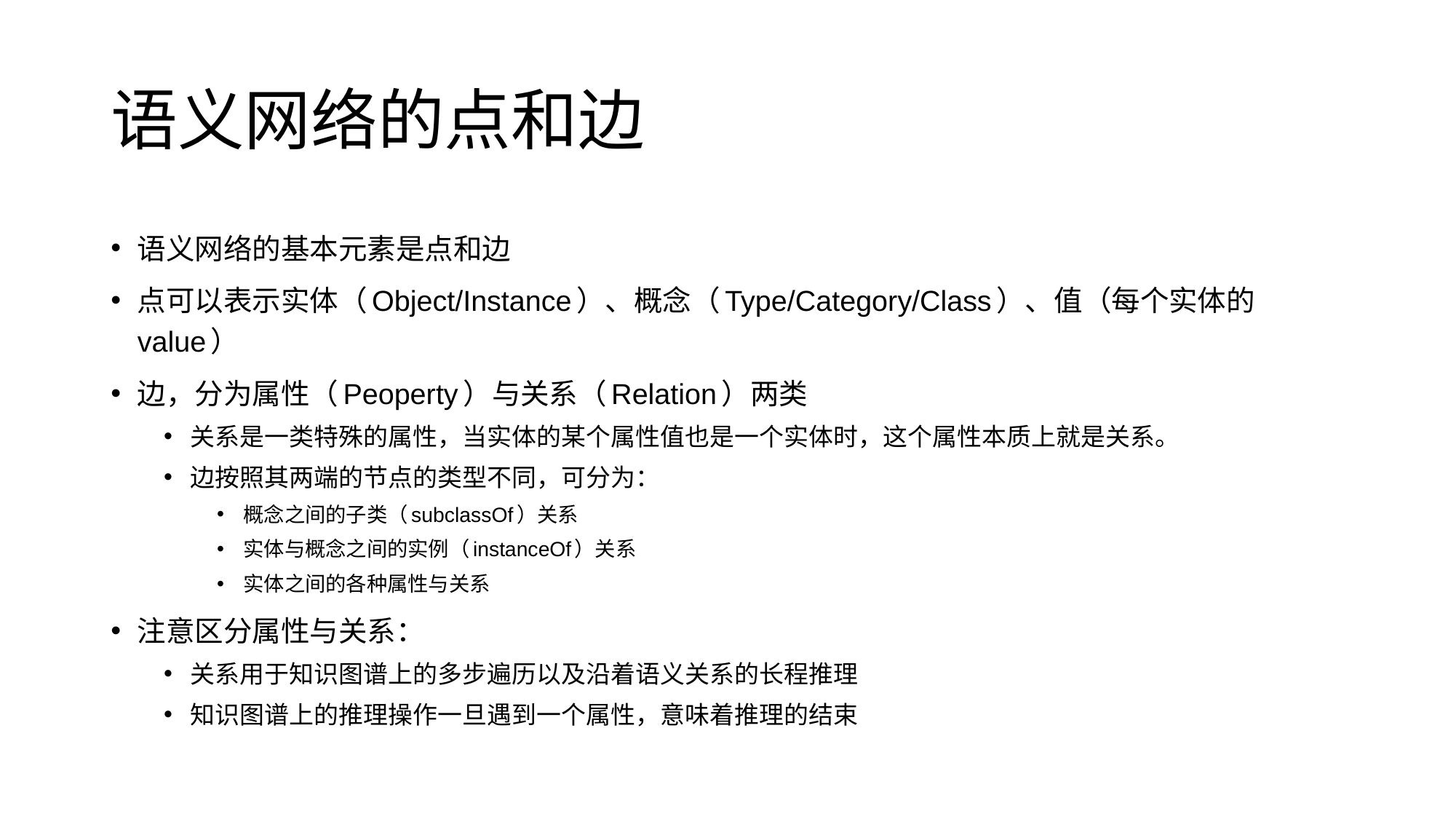

# 语义网络的点和边
语义网络的基本元素是点和边
点可以表示实体（Object/Instance）、概念（Type/Category/Class）、值（每个实体的value）
边，分为属性（Peoperty）与关系（Relation）两类
关系是一类特殊的属性，当实体的某个属性值也是一个实体时，这个属性本质上就是关系。
边按照其两端的节点的类型不同，可分为：
概念之间的子类（subclassOf）关系
实体与概念之间的实例（instanceOf）关系
实体之间的各种属性与关系
注意区分属性与关系：
关系用于知识图谱上的多步遍历以及沿着语义关系的长程推理
知识图谱上的推理操作一旦遇到一个属性，意味着推理的结束